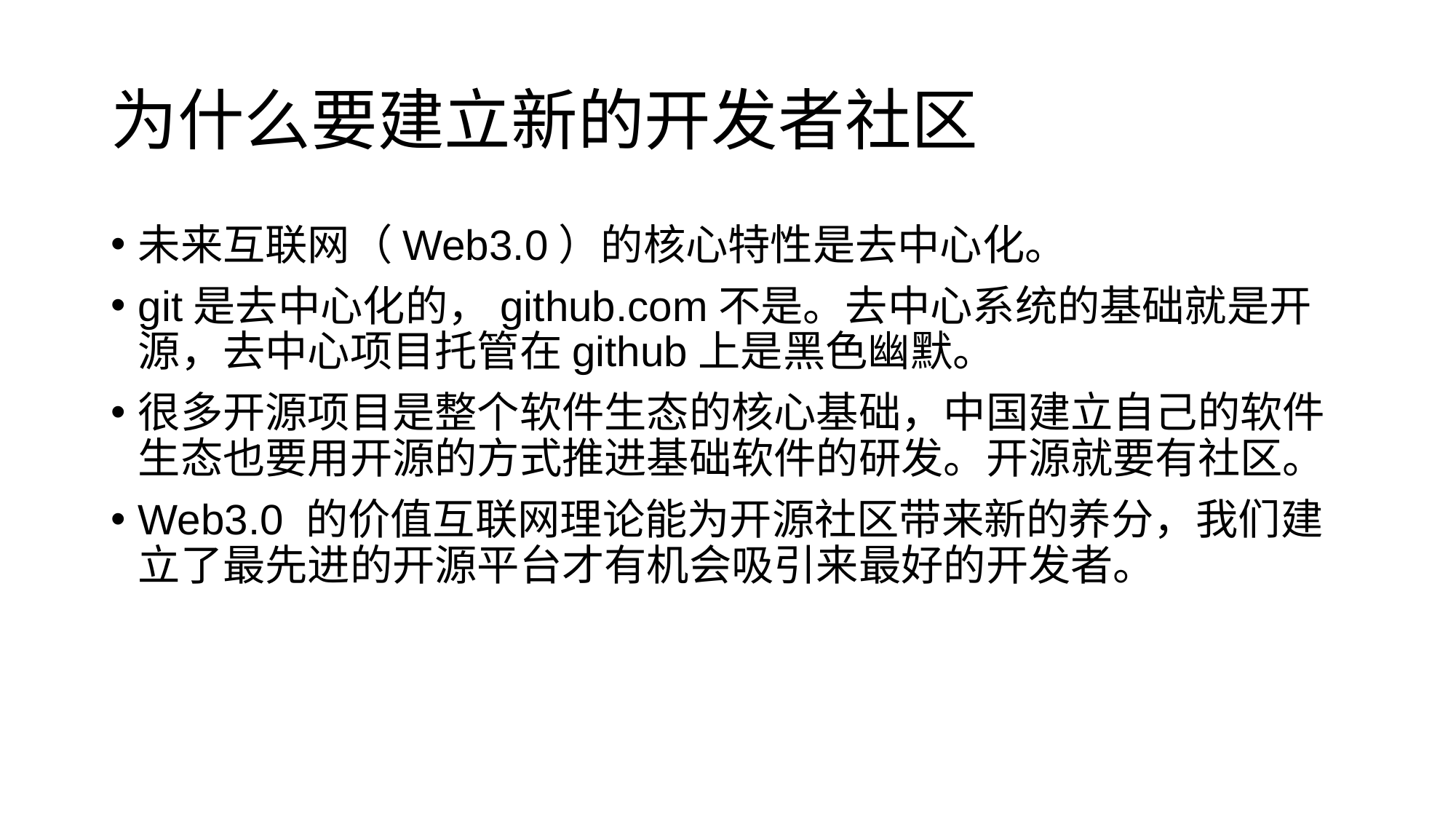

# 为什么要建立新的开发者社区
未来互联网（Web3.0）的核心特性是去中心化。
git是去中心化的，github.com不是。去中心系统的基础就是开源，去中心项目托管在github上是黑色幽默。
很多开源项目是整个软件生态的核心基础，中国建立自己的软件生态也要用开源的方式推进基础软件的研发。开源就要有社区。
Web3.0 的价值互联网理论能为开源社区带来新的养分，我们建立了最先进的开源平台才有机会吸引来最好的开发者。